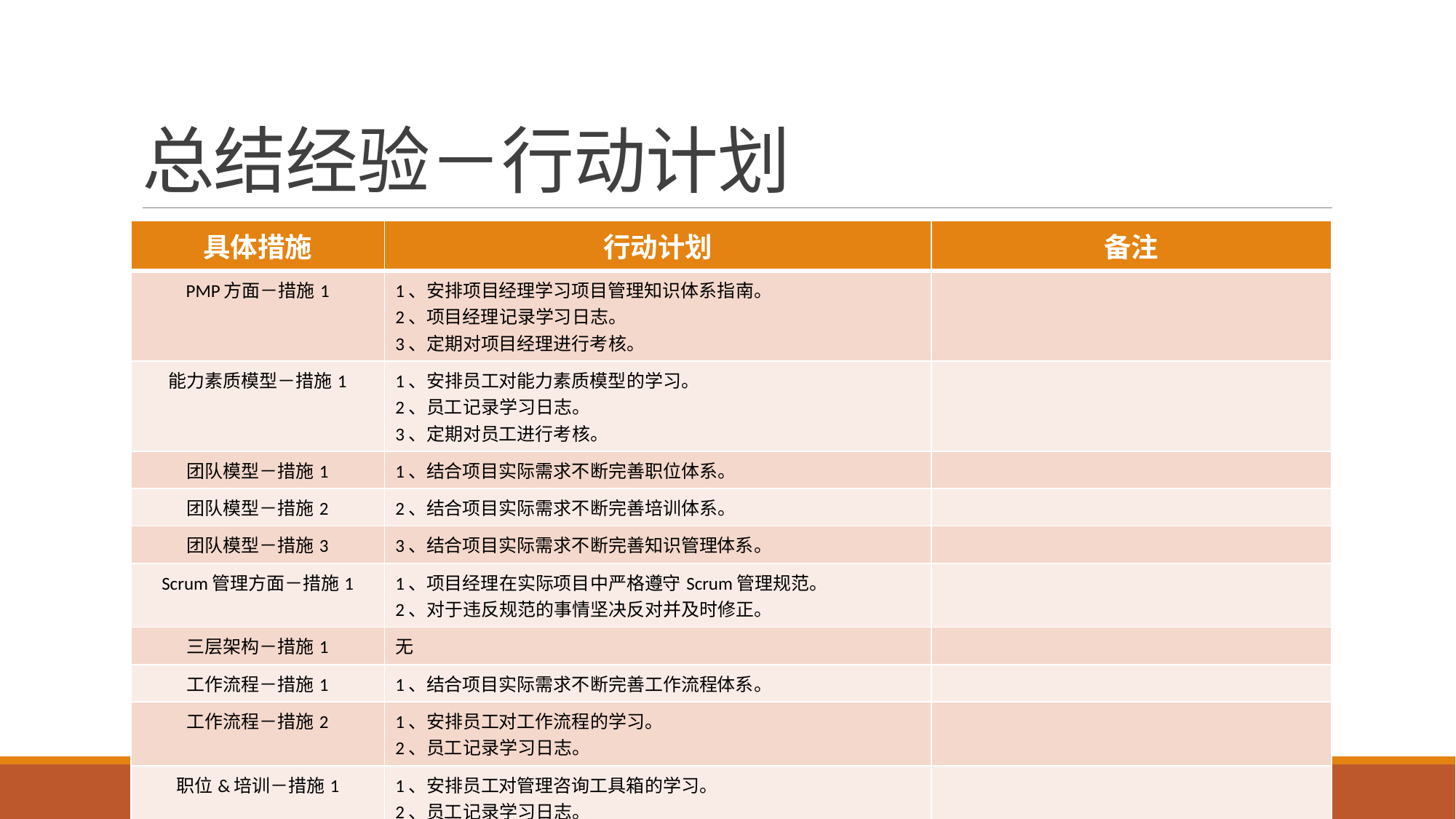

# 总结经验－行动计划
| 具体措施 | 行动计划 | 备注 |
| --- | --- | --- |
| PMP方面－措施1 | 1、安排项目经理学习项目管理知识体系指南。 2、项目经理记录学习日志。 3、定期对项目经理进行考核。 |  |
| 能力素质模型－措施1 | 1、安排员工对能力素质模型的学习。 2、员工记录学习日志。 3、定期对员工进行考核。 |  |
| 团队模型－措施1 | 1、结合项目实际需求不断完善职位体系。 |  |
| 团队模型－措施2 | 2、结合项目实际需求不断完善培训体系。 |  |
| 团队模型－措施3 | 3、结合项目实际需求不断完善知识管理体系。 |  |
| Scrum管理方面－措施1 | 1、项目经理在实际项目中严格遵守Scrum管理规范。 2、对于违反规范的事情坚决反对并及时修正。 |  |
| 三层架构－措施1 | 无 |  |
| 工作流程－措施1 | 1、结合项目实际需求不断完善工作流程体系。 |  |
| 工作流程－措施2 | 1、安排员工对工作流程的学习。 2、员工记录学习日志。 |  |
| 职位&培训－措施1 | 1、安排员工对管理咨询工具箱的学习。 2、员工记录学习日志。 |  |
| 管理咨询工具箱－措施1 | 1、安排员工对管理咨询工具箱的学习。 2、员工记录学习日志。 |  |